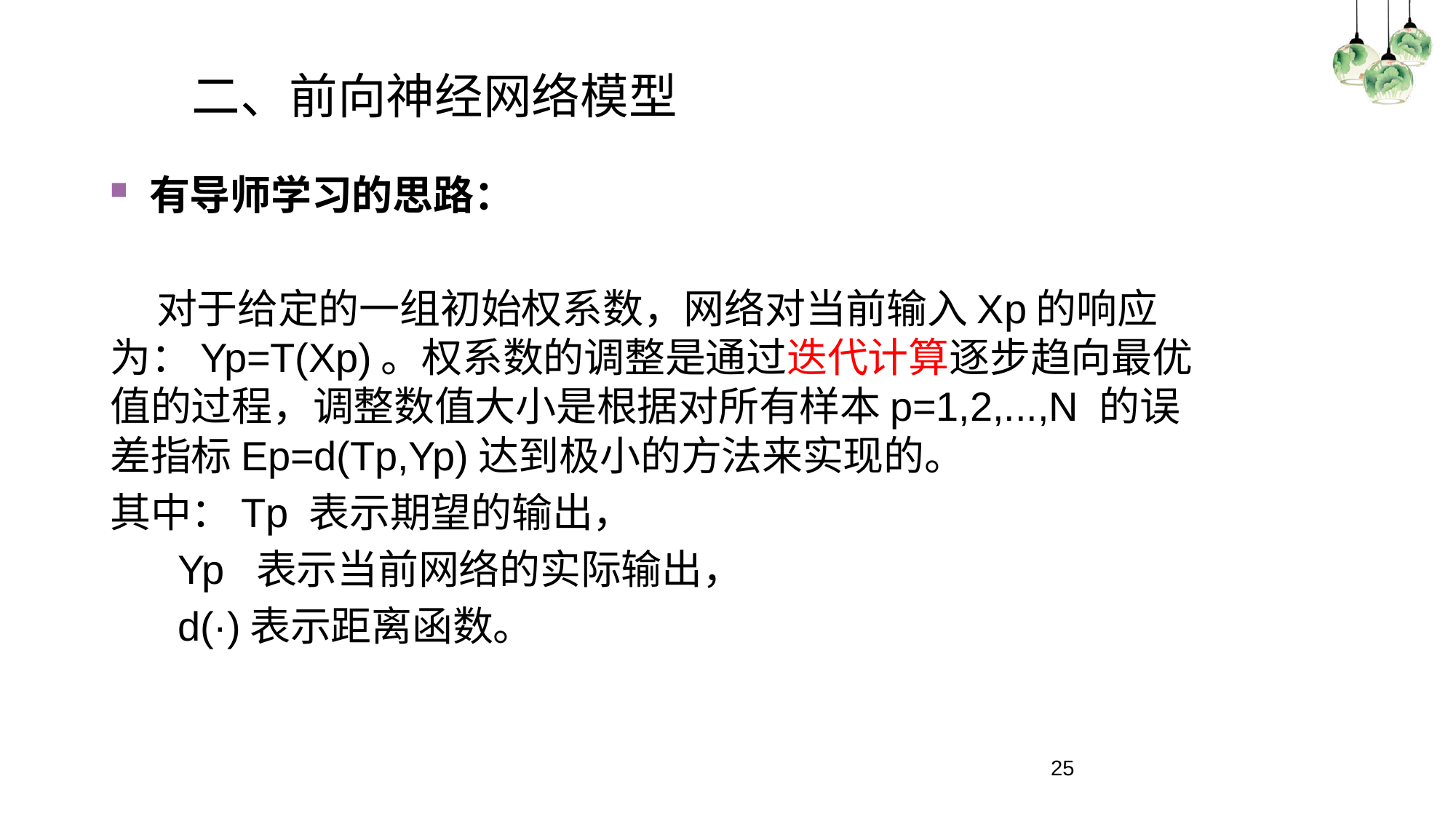

二、前向神经网络模型
有导师学习的思路：

    对于给定的一组初始权系数，网络对当前输入Xp的响应为：Yp=T(Xp)。权系数的调整是通过迭代计算逐步趋向最优值的过程，调整数值大小是根据对所有样本p=1,2,...,N 的误差指标Ep=d(Tp,Yp)达到极小的方法来实现的。
其中：Tp 表示期望的输出，
      Yp  表示当前网络的实际输出，
      d(·)表示距离函数。

25